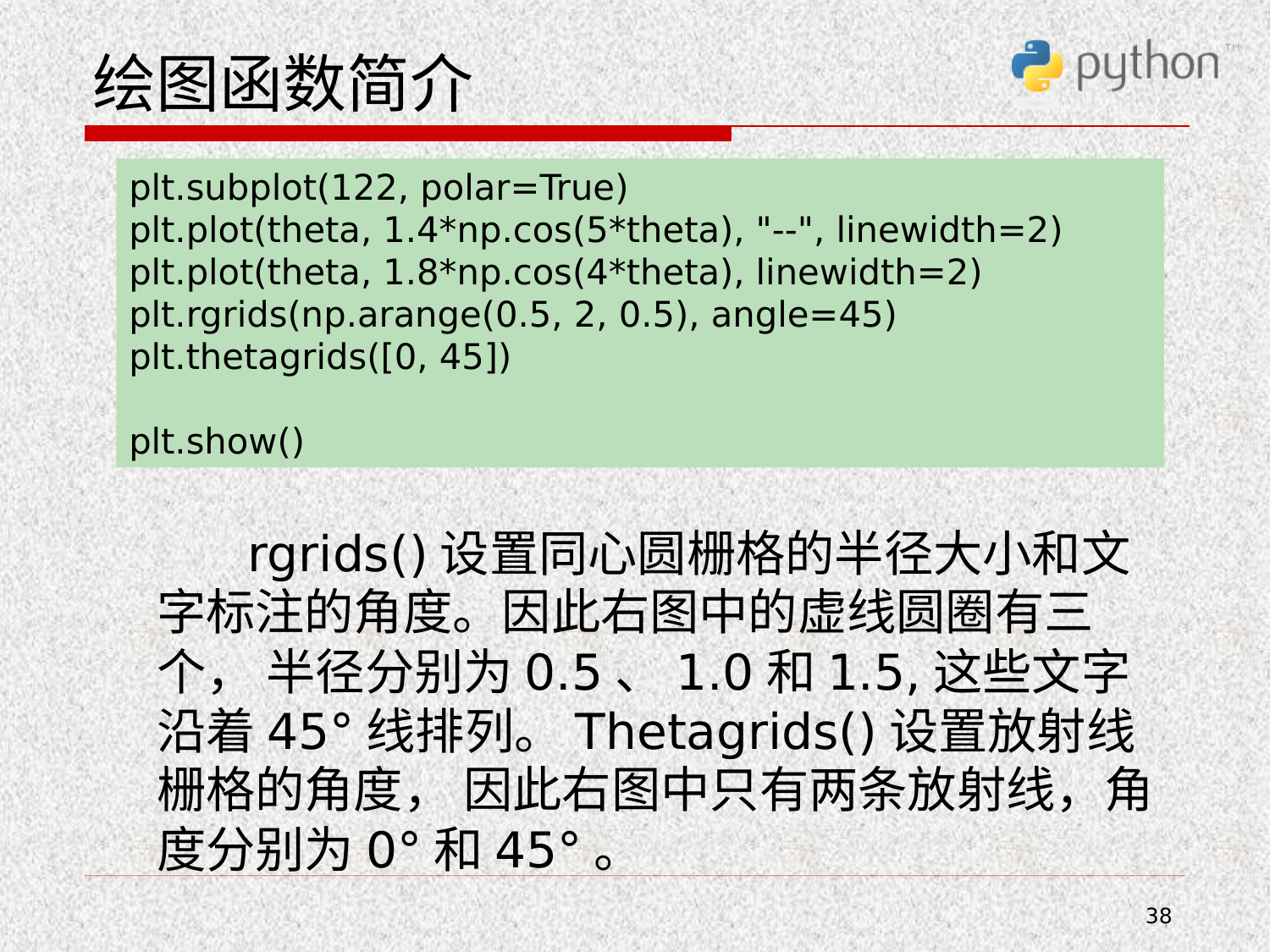

# 绘图函数简介

          rgrids()设置同心圆栅格的半径大小和文字标注的角度。因此右图中的虚线圆圈有三个， 半径分别为0.5、1.0和1.5,这些文字沿着45°线排列。Thetagrids()设置放射线栅格的角度， 因此右图中只有两条放射线，角度分别为0°和45°。
plt.subplot(122, polar=True)
plt.plot(theta, 1.4*np.cos(5*theta), "--", linewidth=2)
plt.plot(theta, 1.8*np.cos(4*theta), linewidth=2)
plt.rgrids(np.arange(0.5, 2, 0.5), angle=45)
plt.thetagrids([0, 45])

plt.show()
38